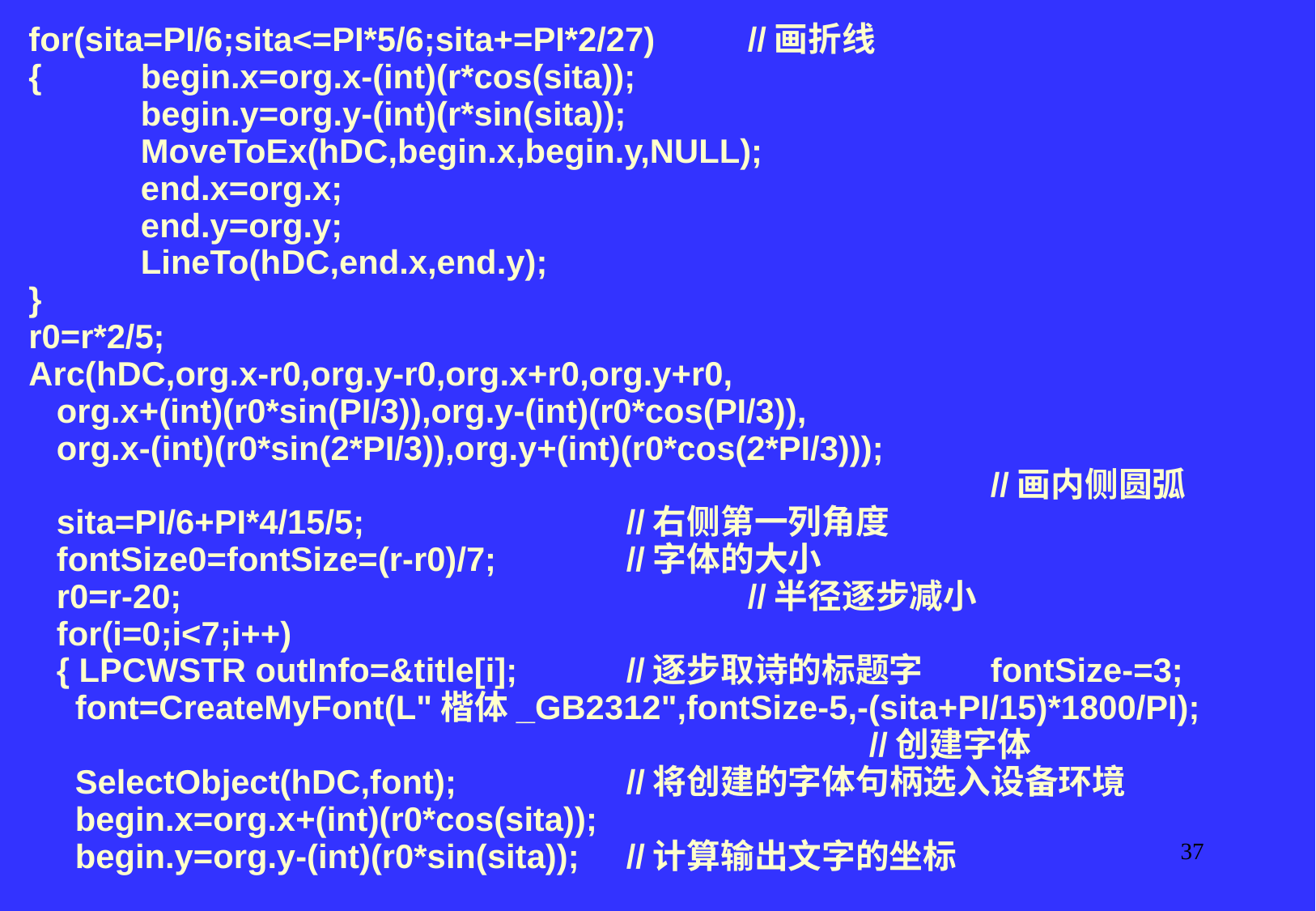

for(sita=PI/6;sita<=PI*5/6;sita+=PI*2/27) 	//画折线
 {	begin.x=org.x-(int)(r*cos(sita));
	begin.y=org.y-(int)(r*sin(sita));
	MoveToEx(hDC,begin.x,begin.y,NULL);
	end.x=org.x;
	end.y=org.y;
	LineTo(hDC,end.x,end.y);
 }
 r0=r*2/5;
 Arc(hDC,org.x-r0,org.y-r0,org.x+r0,org.y+r0,
    org.x+(int)(r0*sin(PI/3)),org.y-(int)(r0*cos(PI/3)),
    org.x-(int)(r0*sin(2*PI/3)),org.y+(int)(r0*cos(2*PI/3)));
								//画内侧圆弧
    sita=PI/6+PI*4/15/5;			//右侧第一列角度
    fontSize0=fontSize=(r-r0)/7;		//字体的大小
    r0=r-20;					//半径逐步减小
    for(i=0;i<7;i++)
    { LPCWSTR outInfo=&title[i];  	//逐步取诗的标题字	fontSize-=3;
      font=CreateMyFont(L"楷体_GB2312",fontSize-5,-(sita+PI/15)*1800/PI);
							//创建字体
      SelectObject(hDC,font);		//将创建的字体句柄选入设备环境
      begin.x=org.x+(int)(r0*cos(sita));
      begin.y=org.y-(int)(r0*sin(sita));  	//计算输出文字的坐标
37